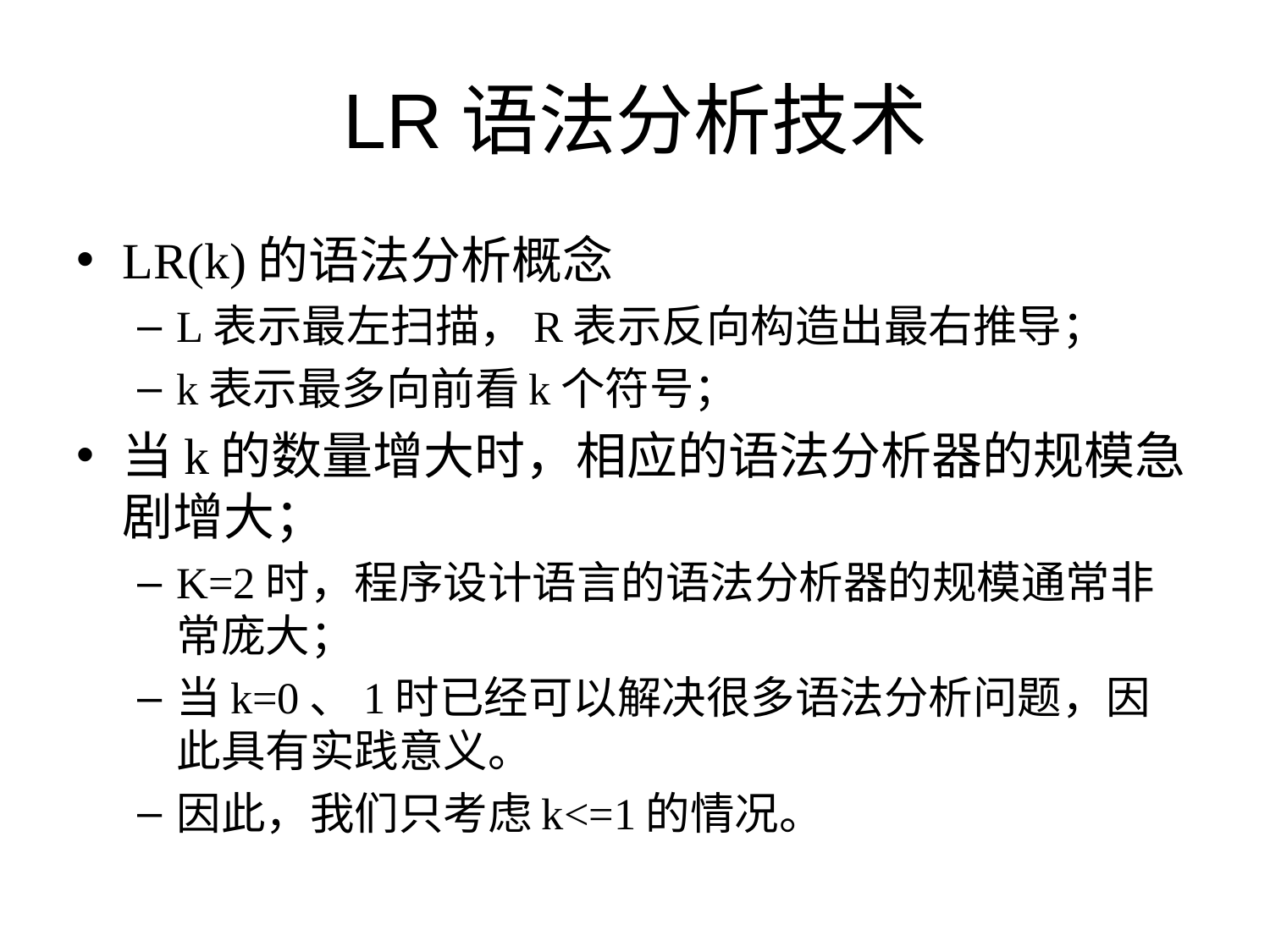

# LR语法分析技术
LR(k)的语法分析概念
L表示最左扫描，R表示反向构造出最右推导；
k表示最多向前看k个符号；
当k的数量增大时，相应的语法分析器的规模急剧增大；
K=2时，程序设计语言的语法分析器的规模通常非常庞大；
当k=0、1时已经可以解决很多语法分析问题，因此具有实践意义。
因此，我们只考虑k<=1的情况。